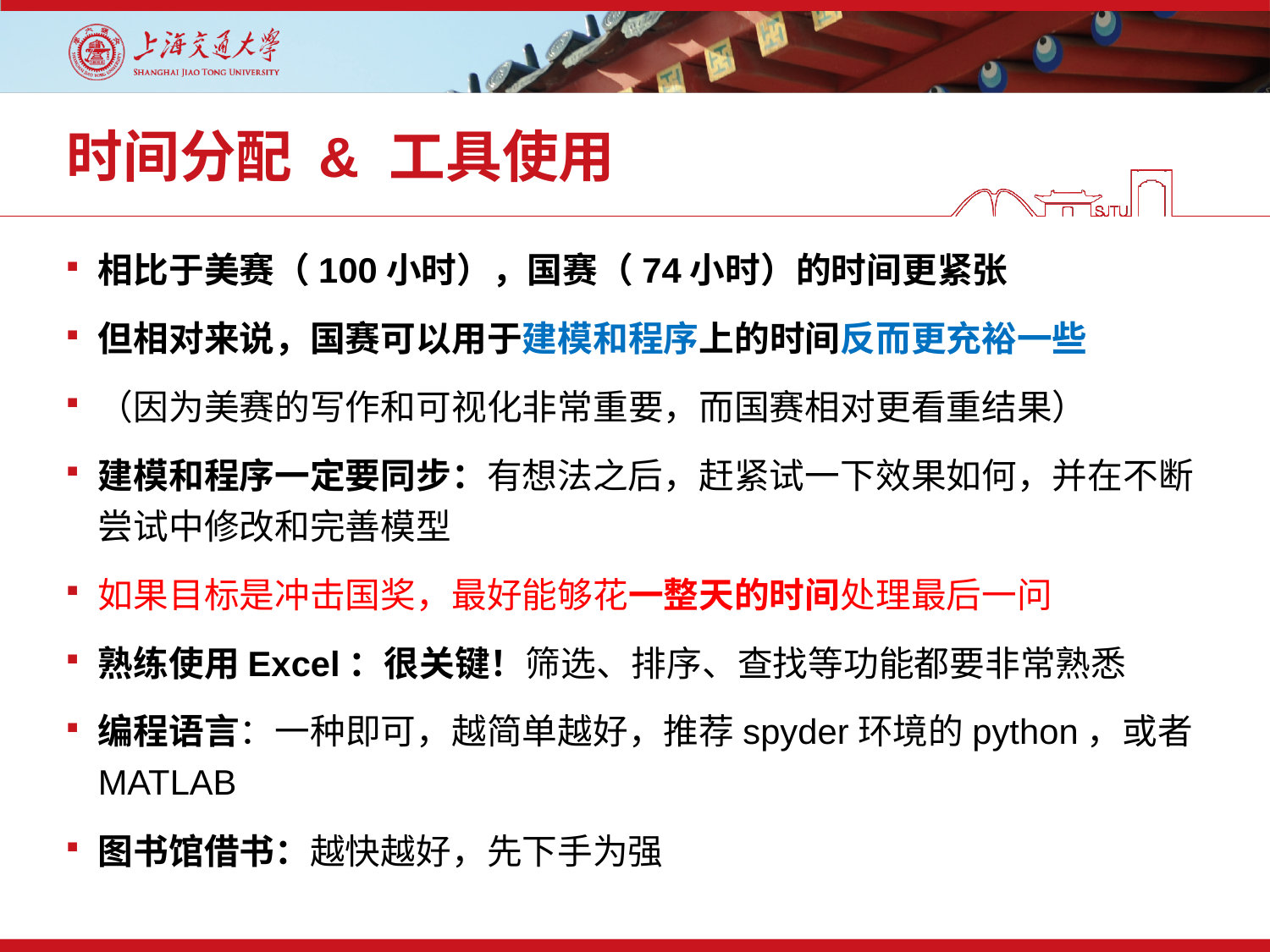

# 时间分配 & 工具使用
相比于美赛（100小时），国赛（74小时）的时间更紧张
但相对来说，国赛可以用于建模和程序上的时间反而更充裕一些
（因为美赛的写作和可视化非常重要，而国赛相对更看重结果）
建模和程序一定要同步：有想法之后，赶紧试一下效果如何，并在不断尝试中修改和完善模型
如果目标是冲击国奖，最好能够花一整天的时间处理最后一问
熟练使用Excel：很关键！筛选、排序、查找等功能都要非常熟悉
编程语言：一种即可，越简单越好，推荐spyder环境的python，或者MATLAB
图书馆借书：越快越好，先下手为强